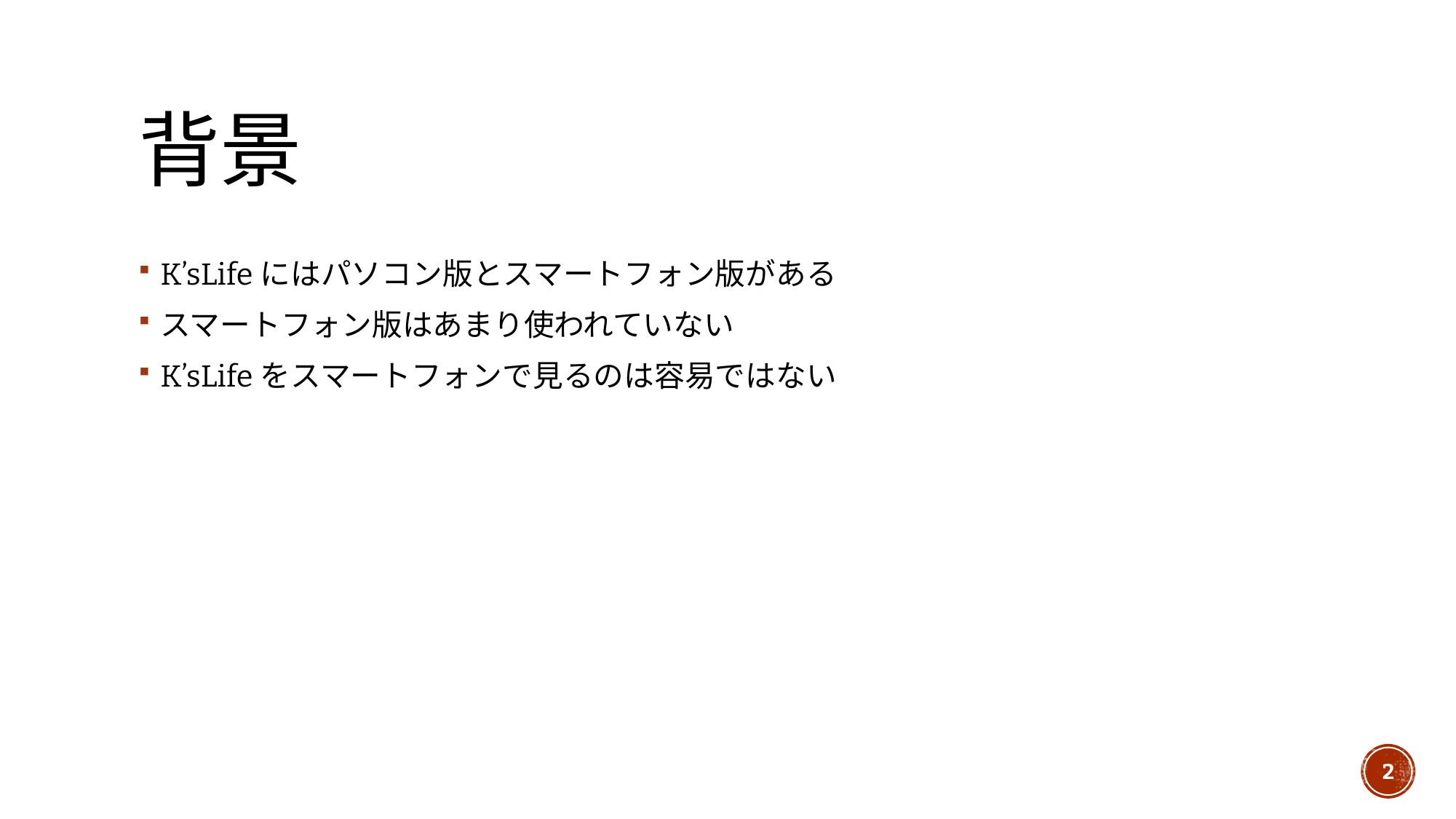

# 背景
K’sLifeにはパソコン版とスマートフォン版がある
スマートフォン版はあまり使われていない
K’sLifeをスマートフォンで見るのは容易ではない

2